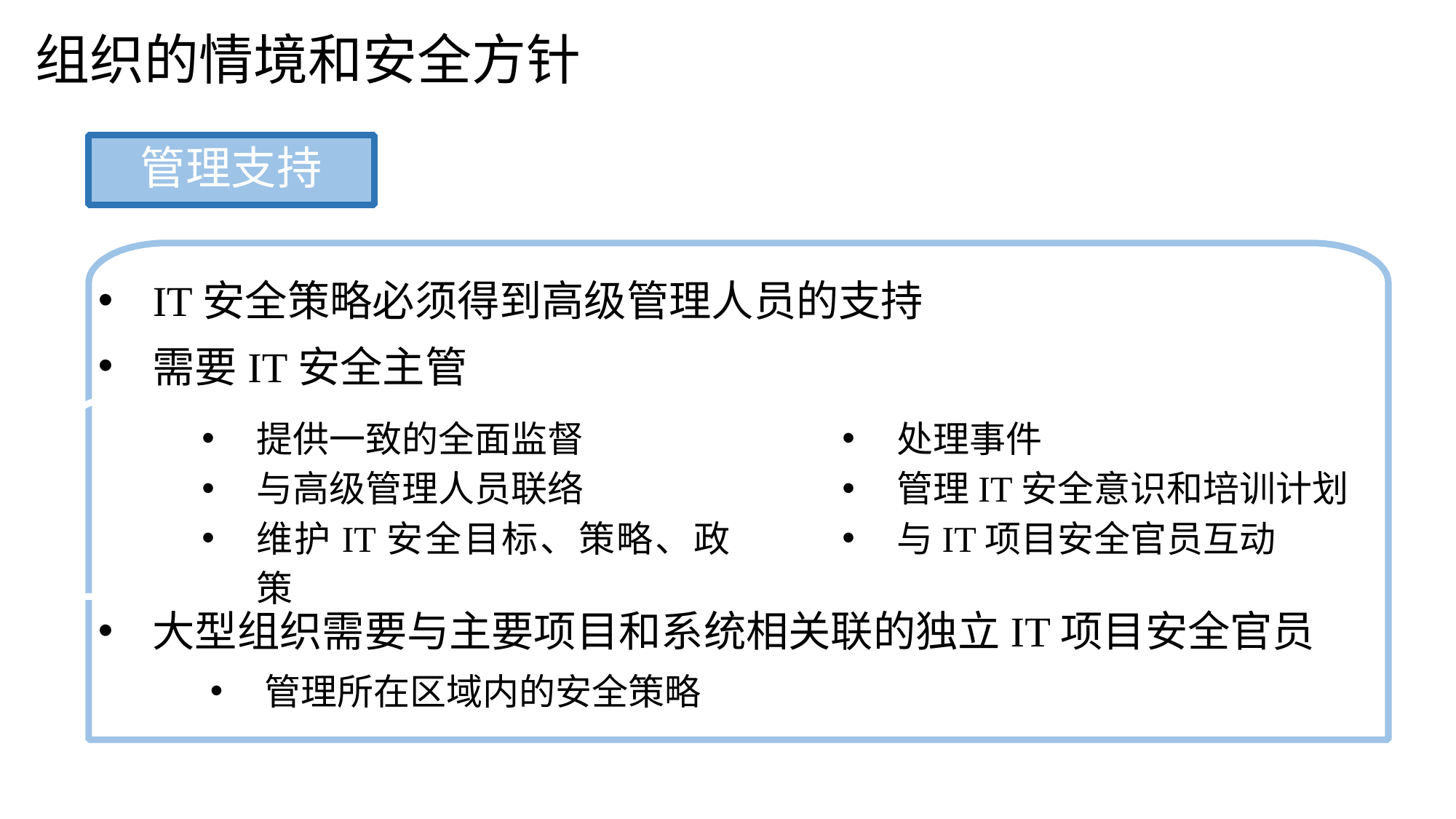

组织的情境和安全方针

管理支持
IT安全策略必须得到高级管理人员的支持
需要IT安全主管

大型组织需要与主要项目和系统相关联的独立IT项目安全官员
管理所在区域内的安全策略
提供一致的全面监督
与高级管理人员联络
维护IT安全目标、策略、政策
处理事件
管理IT安全意识和培训计划
与IT项目安全官员互动